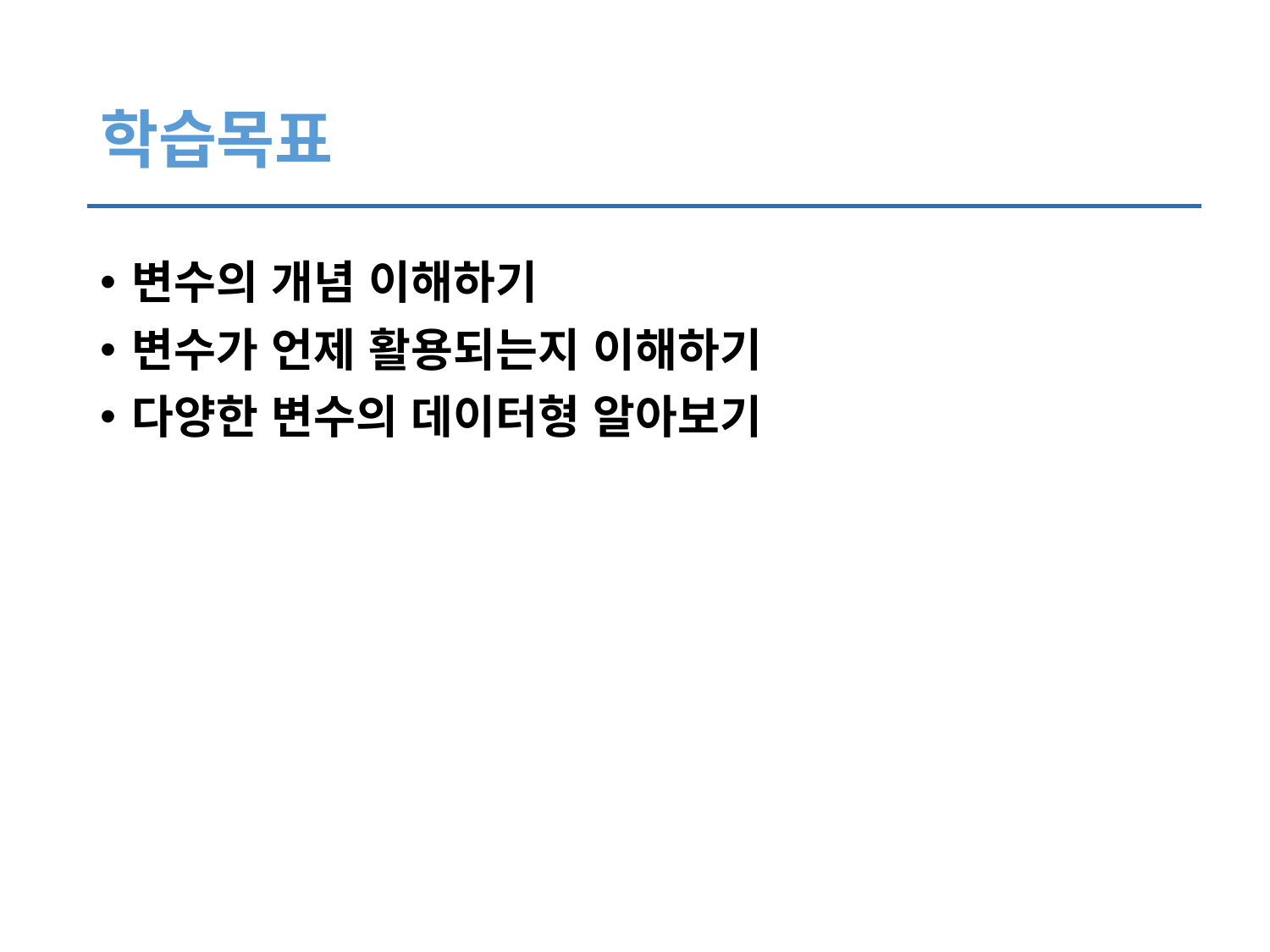

# 학습목표
변수의 개념 이해하기
변수가 언제 활용되는지 이해하기
다양한 변수의 데이터형 알아보기